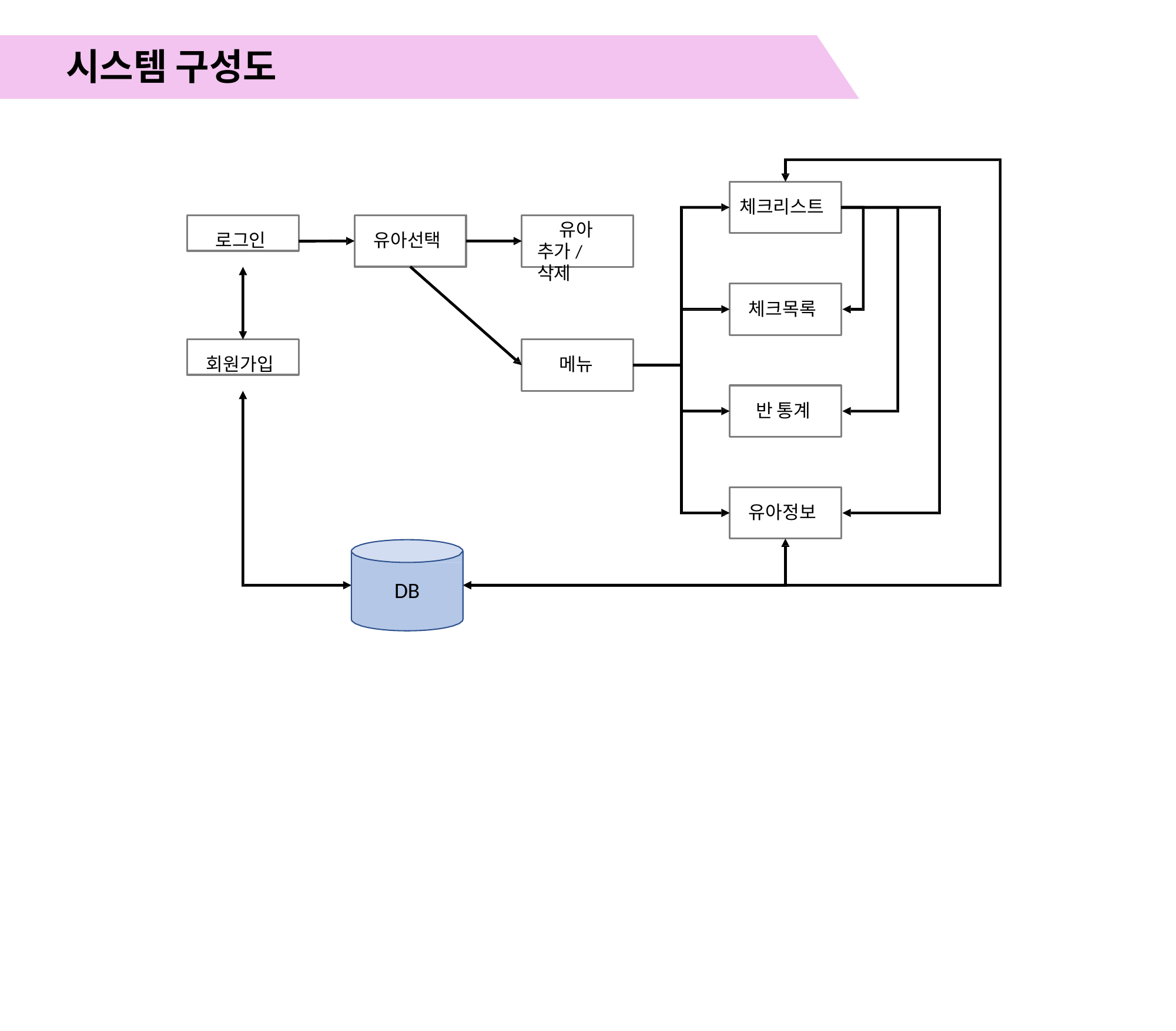

# 시스템 구성도

체크리스트

로그인
유아  추가/삭제
유아선택

체크목록

회원가입

메뉴

반 통계

유아정보

DB